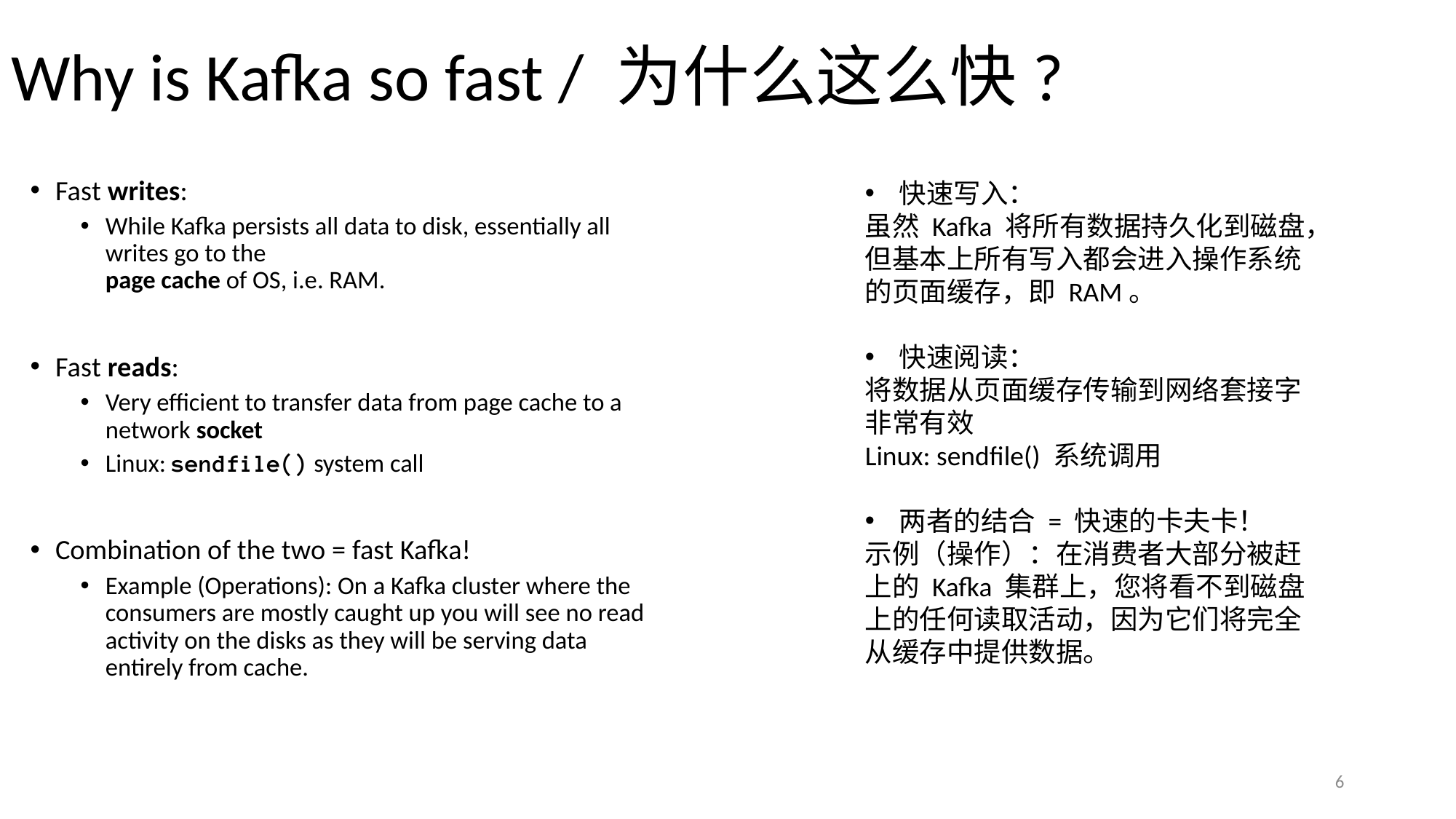

# Why is Kafka so fast / 为什么这么快?
Fast writes:
While Kafka persists all data to disk, essentially all writes go to the
page cache of OS, i.e. RAM.

Fast reads:
Very efficient to transfer data from page cache to a network socket
Linux: sendfile() system call

Combination of the two = fast Kafka!
Example (Operations): On a Kafka cluster where the consumers are mostly caught up you will see no read activity on the disks as they will be serving data entirely from cache.
快速写入：
虽然 Kafka 将所有数据持久化到磁盘，但基本上所有写入都会进入操作系统的页面缓存，即 RAM。

快速阅读：
将数据从页面缓存传输到网络套接字非常有效
Linux: sendfile() 系统调用

两者的结合 = 快速的卡夫卡！
示例（操作）：在消费者大部分被赶上的 Kafka 集群上，您将看不到磁盘上的任何读取活动，因为它们将完全从缓存中提供数据。
6